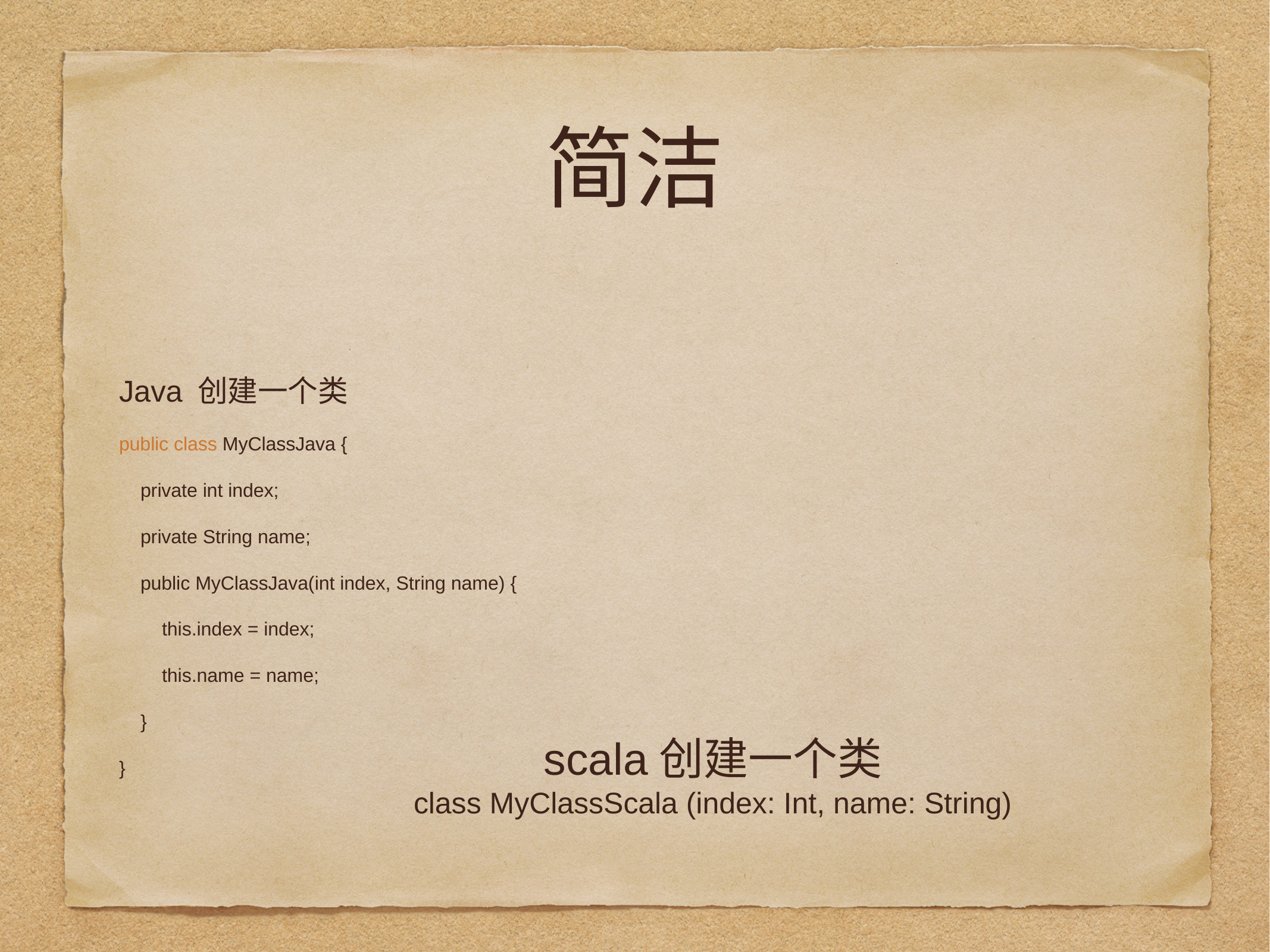

# 简洁
Java 创建一个类
public class MyClassJava {
    private int index;
    private String name;
    public MyClassJava(int index, String name) {
        this.index = index;
        this.name = name;
    }
}
scala创建一个类
class MyClassScala (index: Int, name: String)